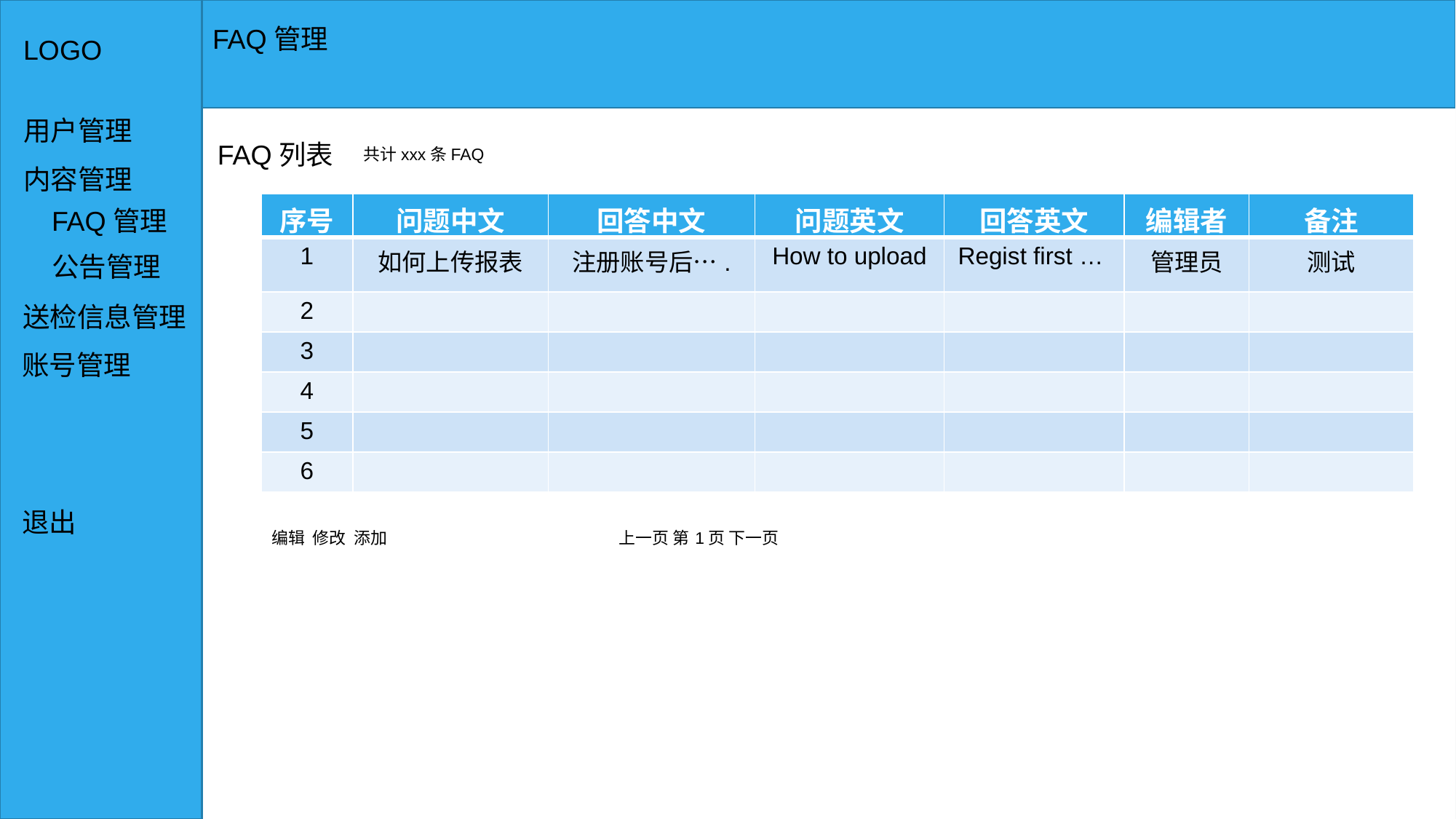

2017-04-30

FAQ管理
LOGO
用户管理
FAQ列表
共计xxx条FAQ
内容管理
| 序号 | 问题中文 | 回答中文 | 问题英文 | 回答英文 | 编辑者 | 备注 |
| --- | --- | --- | --- | --- | --- | --- |
| 1 | 如何上传报表 | 注册账号后…. | How to upload | Regist first … | 管理员 | 测试 |
| 2 |  |  |  |  |  |  |
| 3 |  |  |  |  |  |  |
| 4 |  |  |  |  |  |  |
| 5 |  |  |  |  |  |  |
| 6 |  |  |  |  |  |  |
FAQ管理
公告管理
送检信息管理
账号管理
退出
编辑  修改  添加                                                             上一页 第1页 下一页